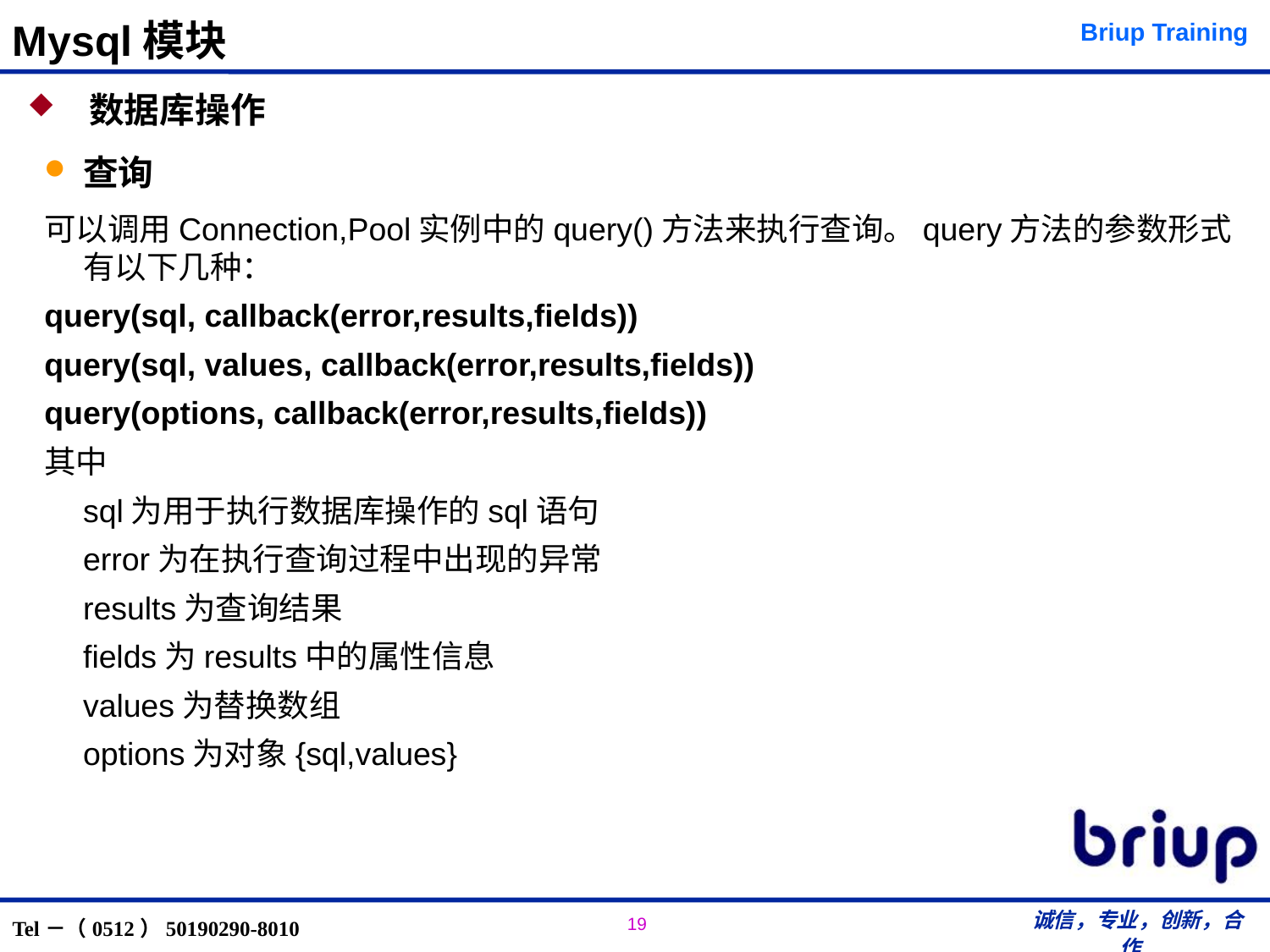

# Mysql模块
 数据库操作
查询
可以调用Connection,Pool实例中的query()方法来执行查询。query方法的参数形式有以下几种：
query(sql, callback(error,results,fields))
query(sql, values, callback(error,results,fields))
query(options, callback(error,results,fields))
其中
	sql为用于执行数据库操作的sql语句
	error为在执行查询过程中出现的异常
	results为查询结果
	fields为results中的属性信息
	values为替换数组
	options为对象{sql,values}